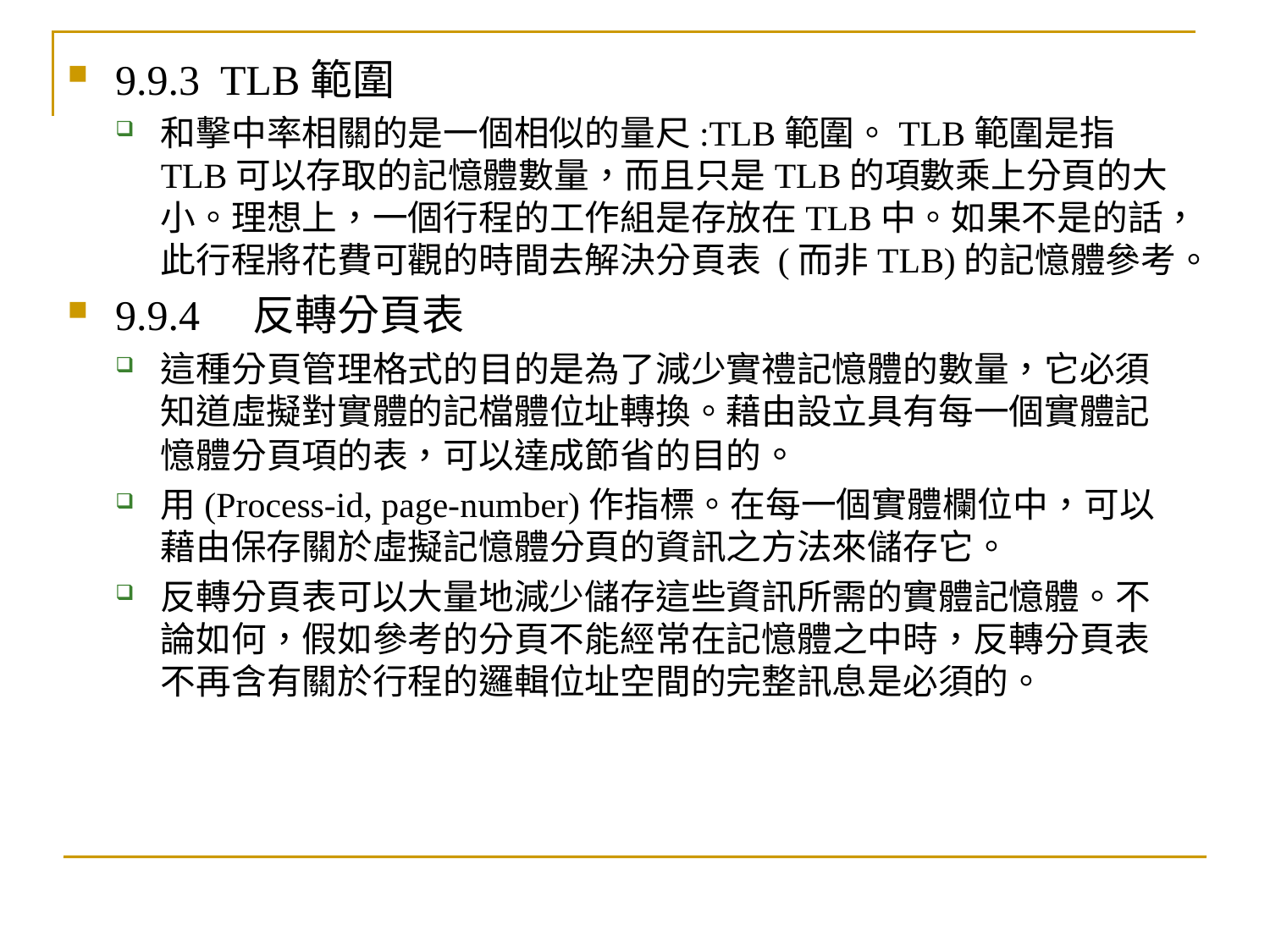

9.9.3  TLB範圍
和擊中率相關的是一個相似的量尺:TLB範圍。TLB範圍是指TLB可以存取的記憶體數量，而且只是TLB的項數乘上分頁的大小。理想上，一個行程的工作組是存放在TLB中。如果不是的話，此行程將花費可觀的時間去解決分頁表 (而非TLB)的記憶體參考。
9.9.4    反轉分頁表
這種分頁管理格式的目的是為了減少實禮記憶體的數量，它必須知道虛擬對實體的記檔體位址轉換。藉由設立具有每一個實體記憶體分頁項的表，可以達成節省的目的。
用(Process-id, page-number)作指標。在每一個實體欄位中，可以藉由保存關於虛擬記憶體分頁的資訊之方法來儲存它。
反轉分頁表可以大量地減少儲存這些資訊所需的實體記憶體。不論如何，假如參考的分頁不能經常在記憶體之中時，反轉分頁表不再含有關於行程的邏輯位址空間的完整訊息是必須的。